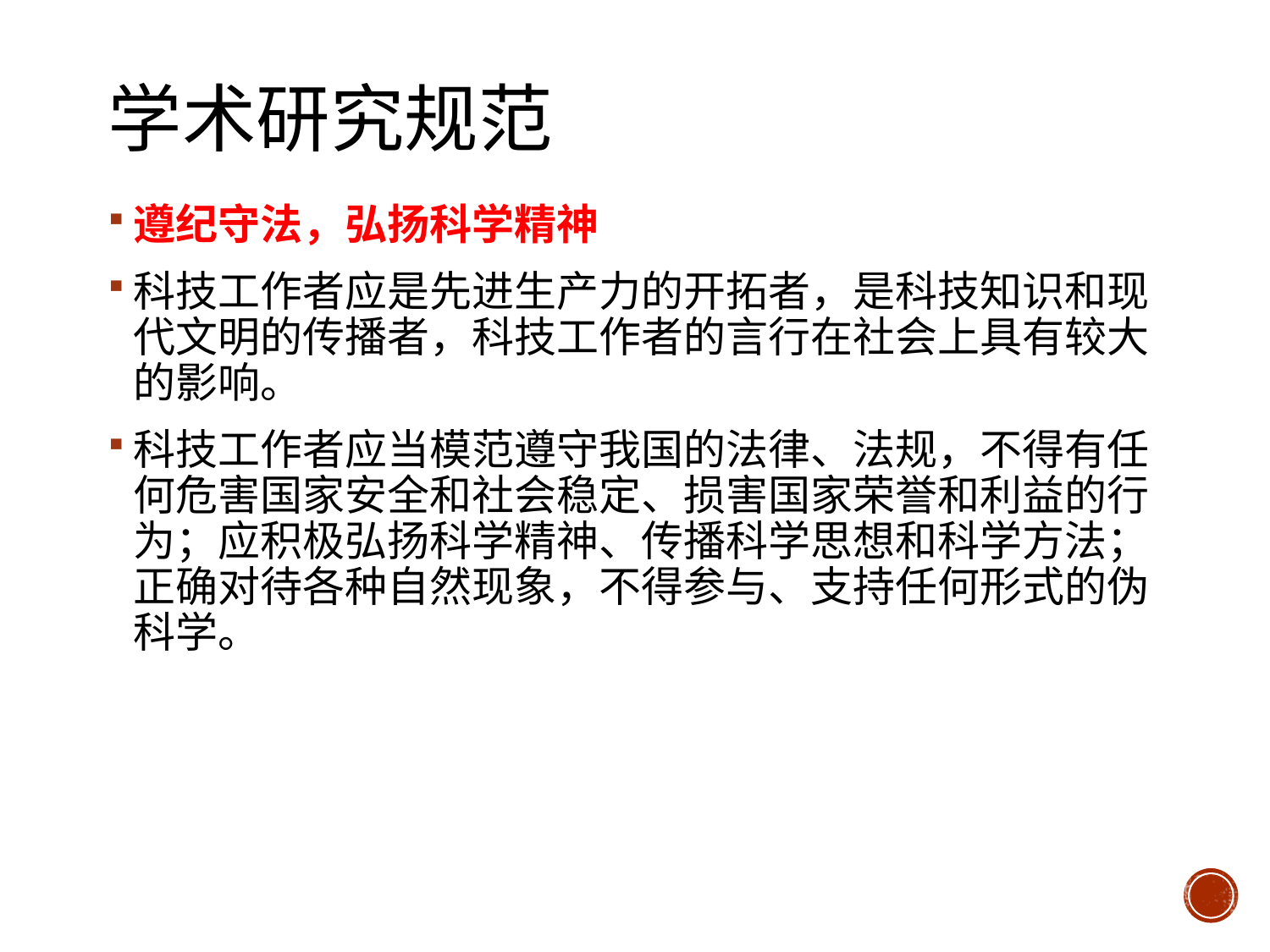

# 学术研究规范
遵纪守法，弘扬科学精神
科技工作者应是先进生产力的开拓者，是科技知识和现代文明的传播者，科技工作者的言行在社会上具有较大的影响。
科技工作者应当模范遵守我国的法律、法规，不得有任何危害国家安全和社会稳定、损害国家荣誉和利益的行为；应积极弘扬科学精神、传播科学思想和科学方法；正确对待各种自然现象，不得参与、支持任何形式的伪科学。